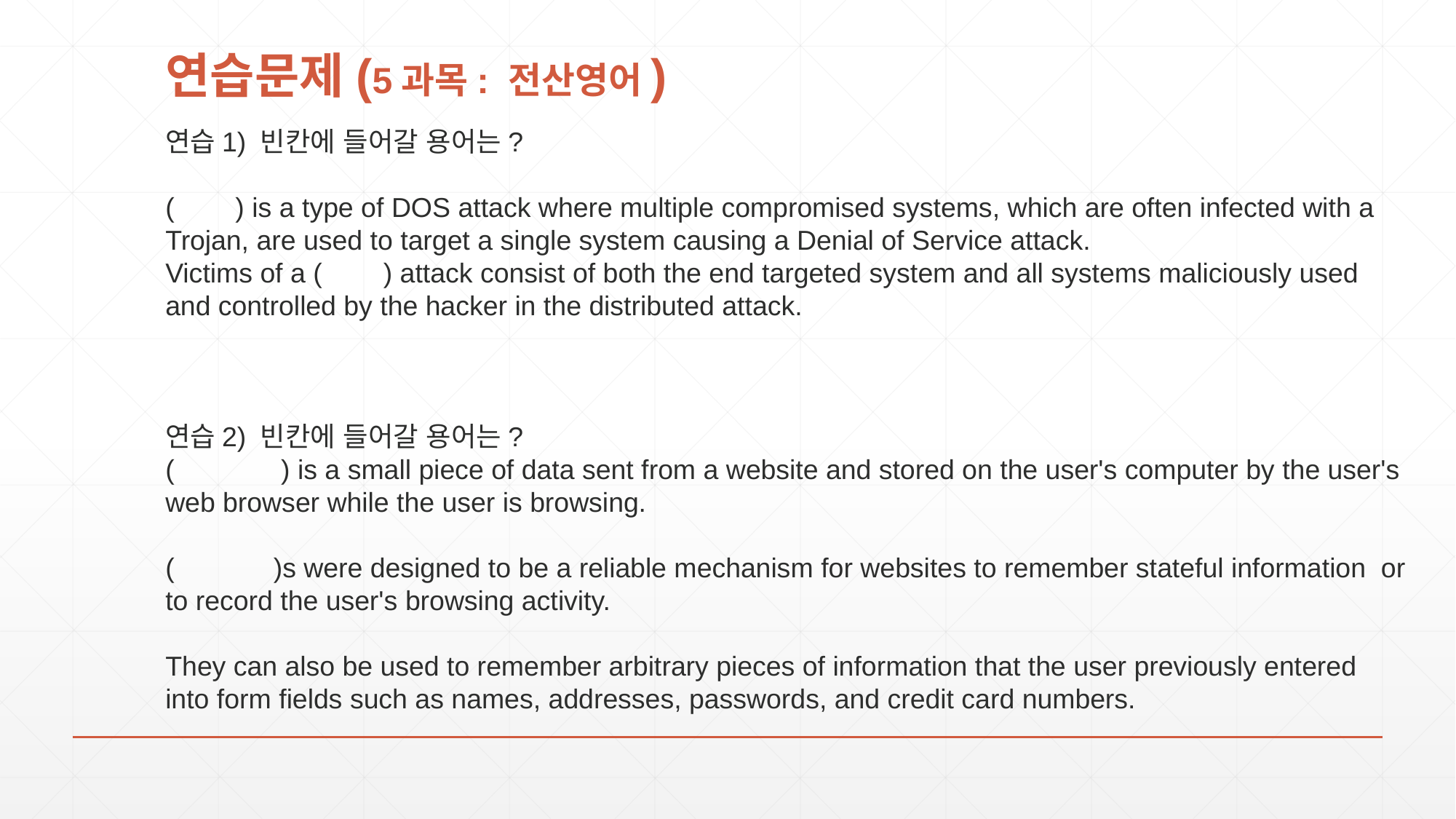

# 연습문제(5과목: 전산영어)
연습1) 빈칸에 들어갈 용어는?

(        ) is a type of DOS attack where multiple compromised systems, which are often infected with a Trojan, are used to target a single system causing a Denial of Service attack.
Victims of a (        ) attack consist of both the end targeted system and all systems maliciously used and controlled by the hacker in the distributed attack.

연습2) 빈칸에 들어갈 용어는?
(              ) is a small piece of data sent from a website and stored on the user's computer by the user's web browser while the user is browsing.

(             )s were designed to be a reliable mechanism for websites to remember stateful information  or to record the user's browsing activity.

They can also be used to remember arbitrary pieces of information that the user previously entered into form fields such as names, addresses, passwords, and credit card numbers.